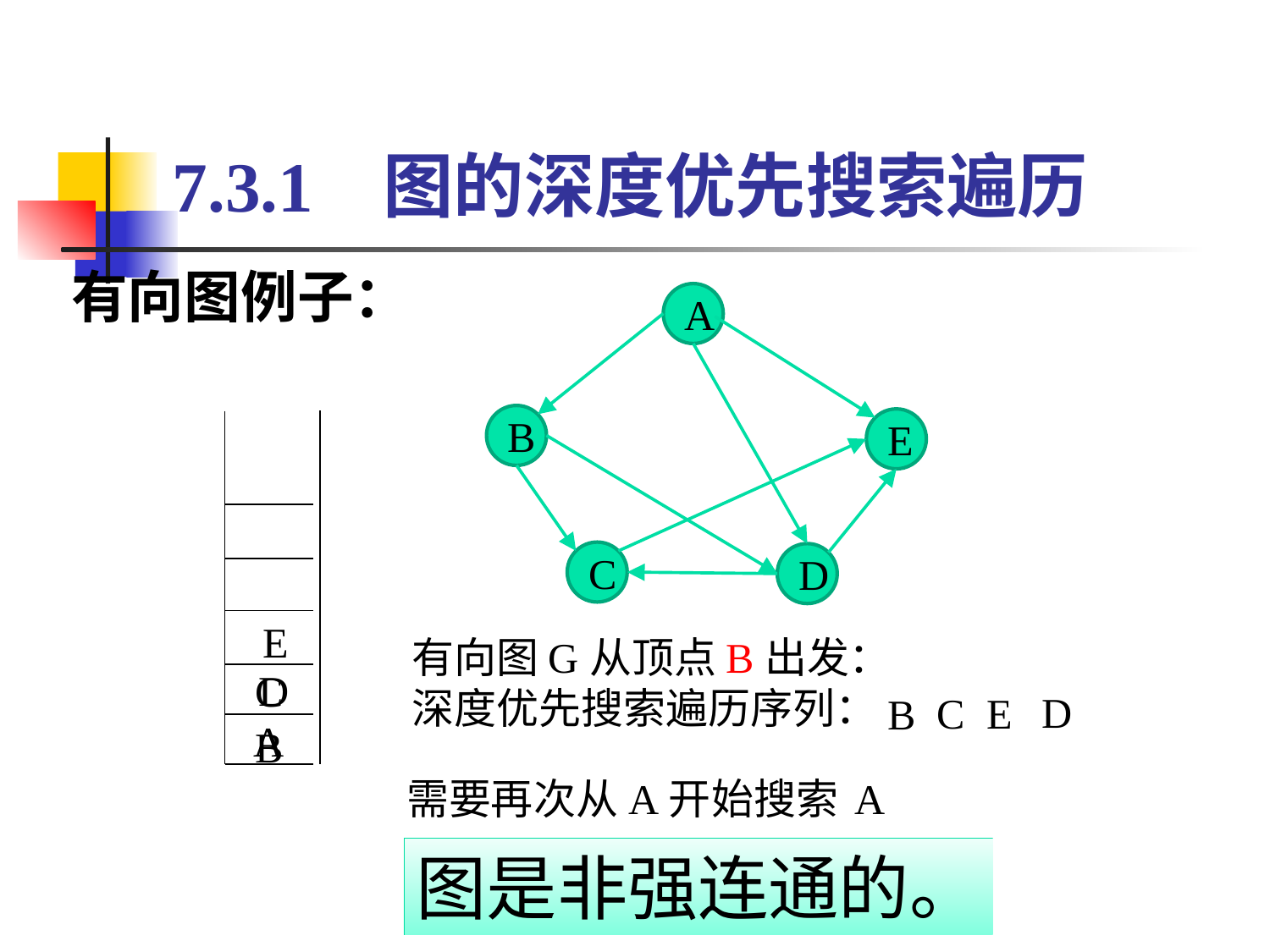

# 7.3.1   图的深度优先搜索遍历
有向图例子：
A
B
E
C
D
E
有向图G从顶点B出发：
深度优先搜索遍历序列：
D
C
D
E
C
B
A
B
A
需要再次从A开始搜索
图是非强连通的。
68